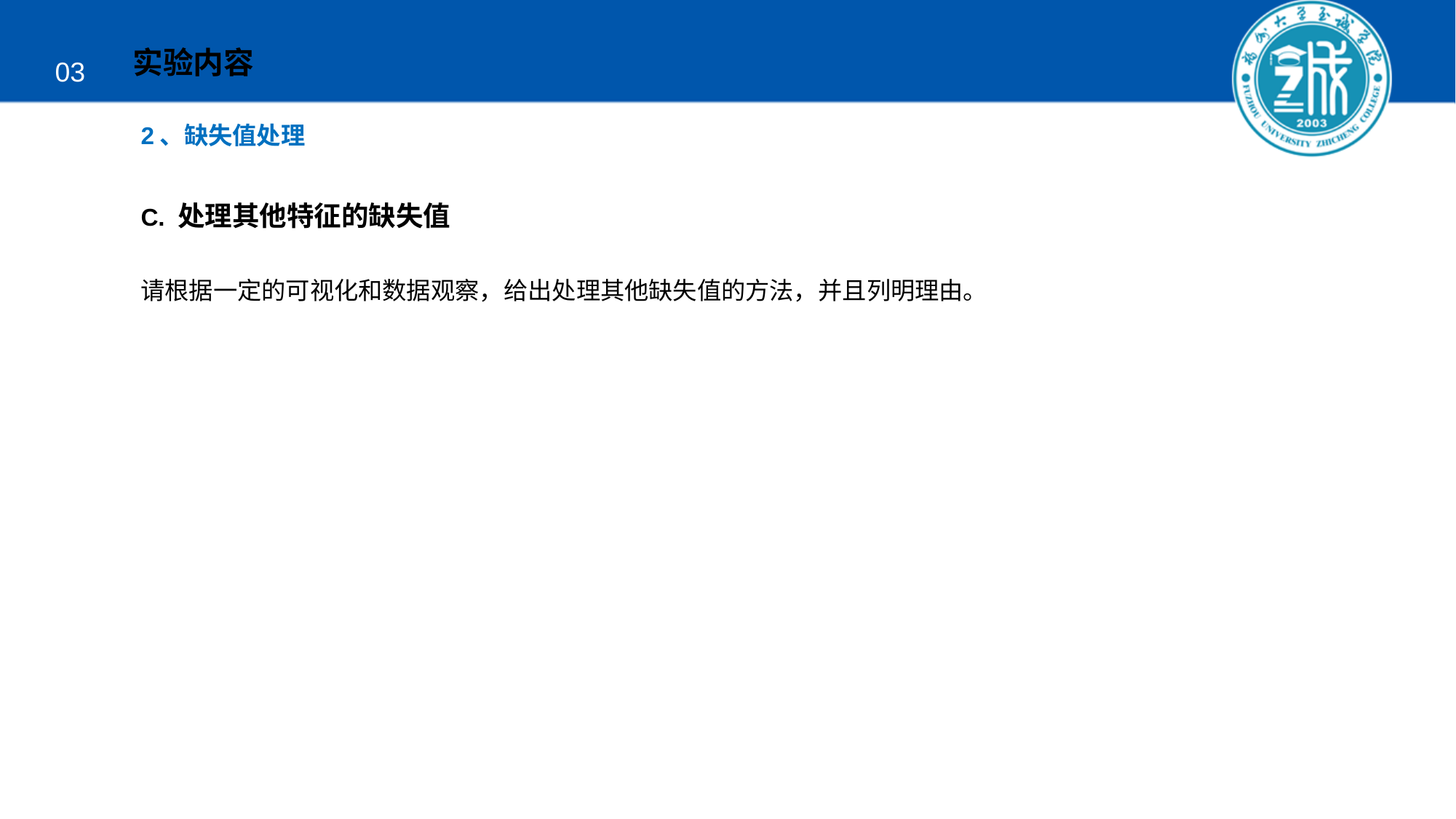

实验内容
03
2、缺失值处理
C. 处理其他特征的缺失值
请根据一定的可视化和数据观察，给出处理其他缺失值的方法，并且列明理由。